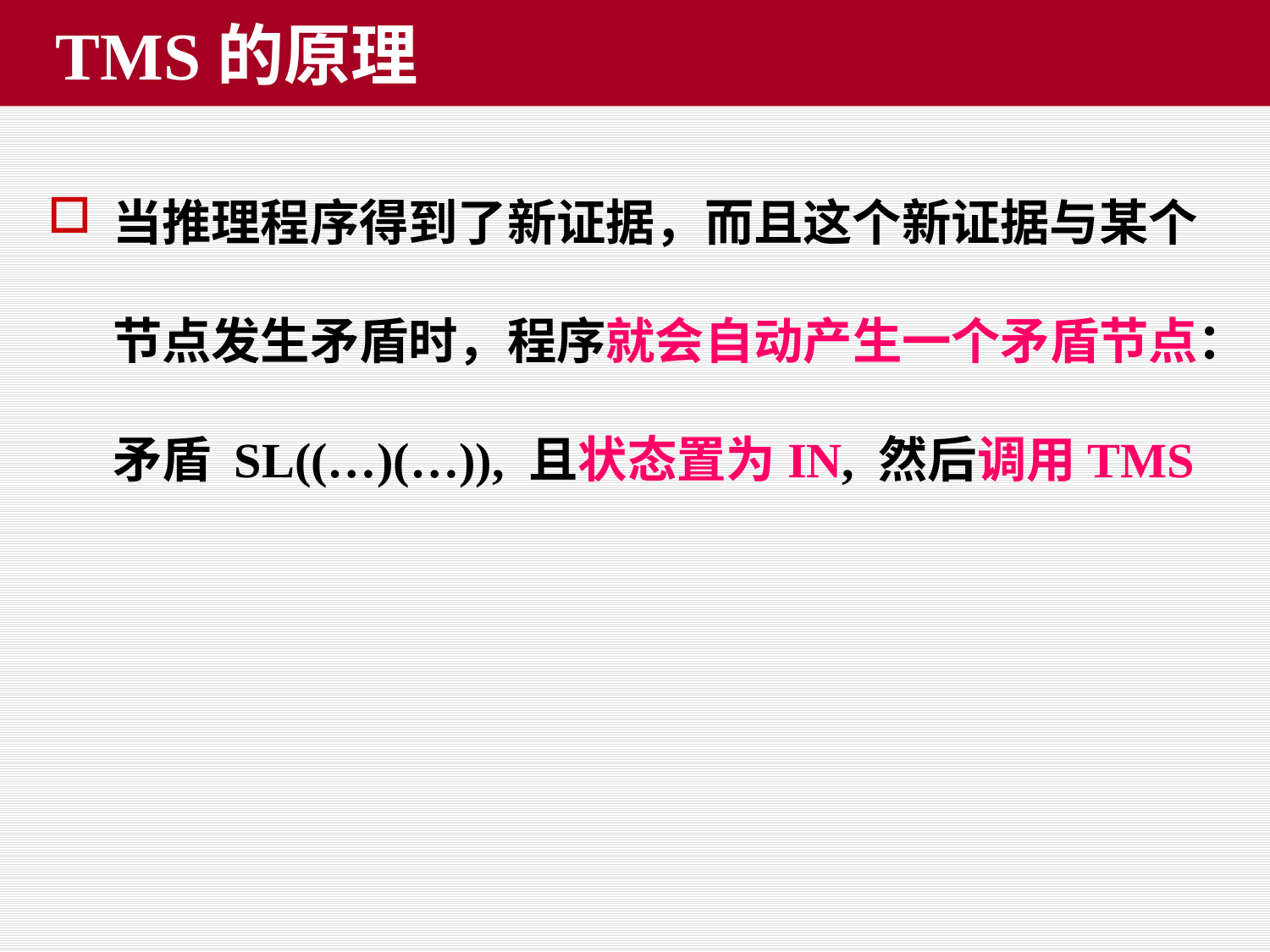

# TMS的原理
当推理程序得到了新证据，而且这个新证据与某个节点发生矛盾时，程序就会自动产生一个矛盾节点：矛盾 SL((…)(…)), 且状态置为IN, 然后调用TMS